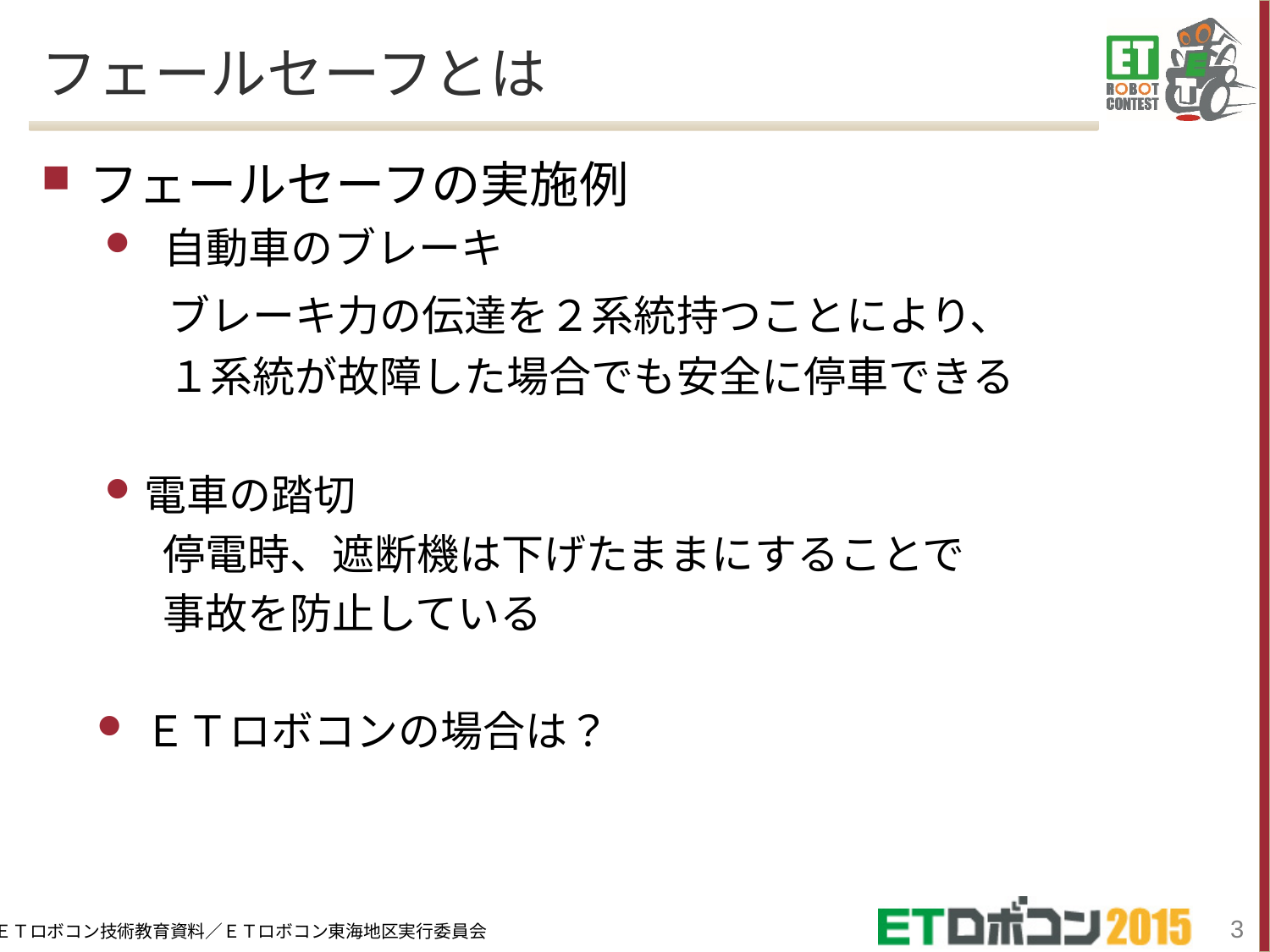

# フェールセーフとは
フェールセーフの実施例
 自動車のブレーキ
  	ブレーキ力の伝達を２系統持つことにより、
 	１系統が故障した場合でも安全に停車できる

電車の踏切
     停電時、遮断機は下げたままにすることで
     事故を防止している

ＥＴロボコンの場合は？

3